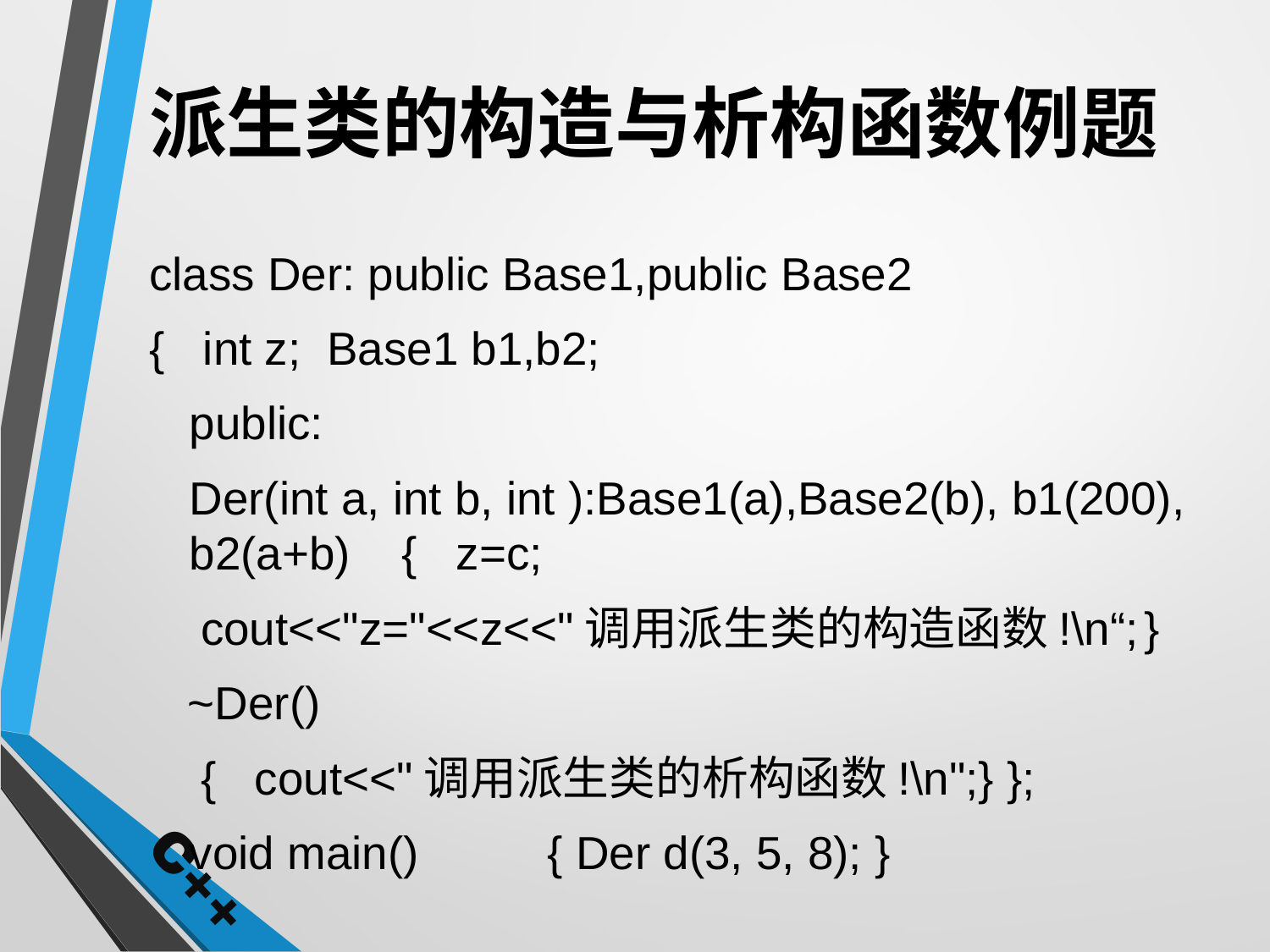

# 派生类的构造与析构函数例题
class Der: public Base1,public Base2
{   int z;  Base1 b1,b2;
	public:
	Der(int a, int b, int ):Base1(a),Base2(b), b1(200), b2(a+b)    {   z=c;
    cout<<"z="<<z<<"调用派生类的构造函数!\n“;	}
   ~Der()
    {   cout<<"调用派生类的析构函数!\n";} };
		void main()  	{ Der d(3, 5, 8); }